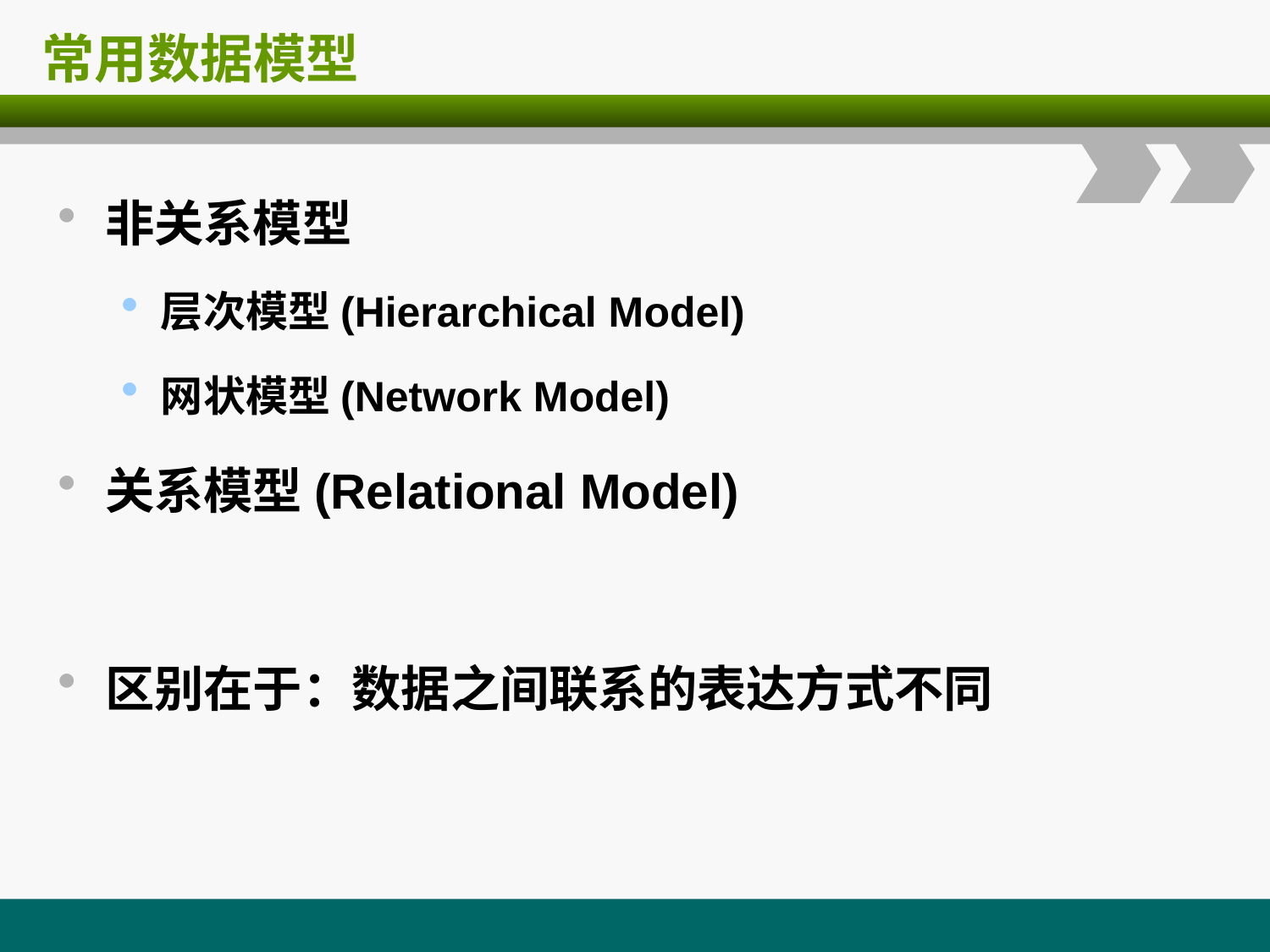

# 常用数据模型
非关系模型
层次模型(Hierarchical Model)
网状模型(Network Model)
关系模型(Relational Model)

区别在于：数据之间联系的表达方式不同